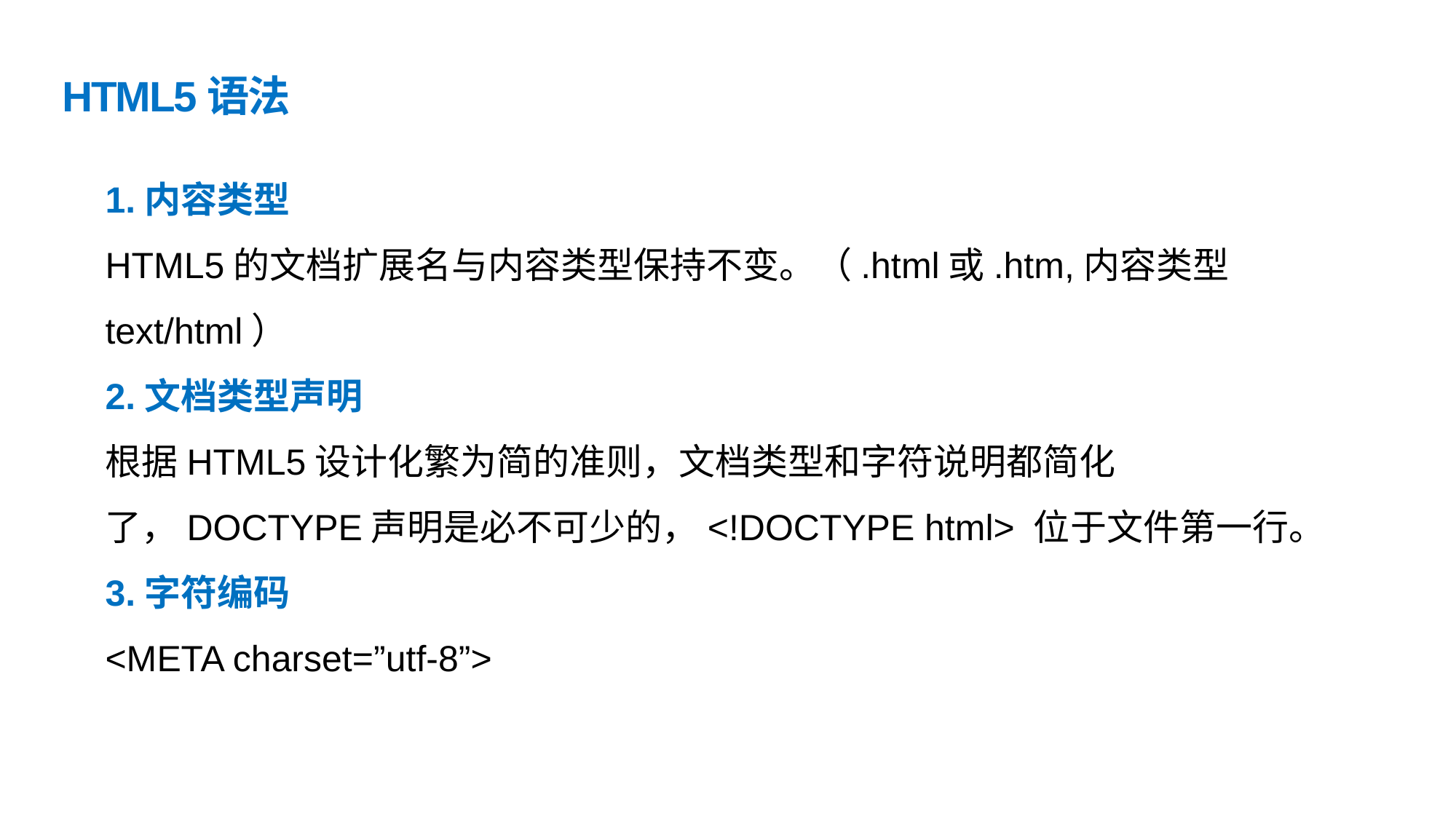

# HTML5语法
1.内容类型
HTML5的文档扩展名与内容类型保持不变。（.html或.htm,内容类型 text/html）
2.文档类型声明
根据HTML5设计化繁为简的准则，文档类型和字符说明都简化了，DOCTYPE声明是必不可少的，<!DOCTYPE html> 位于文件第一行。
3.字符编码
<META charset=”utf-8”>